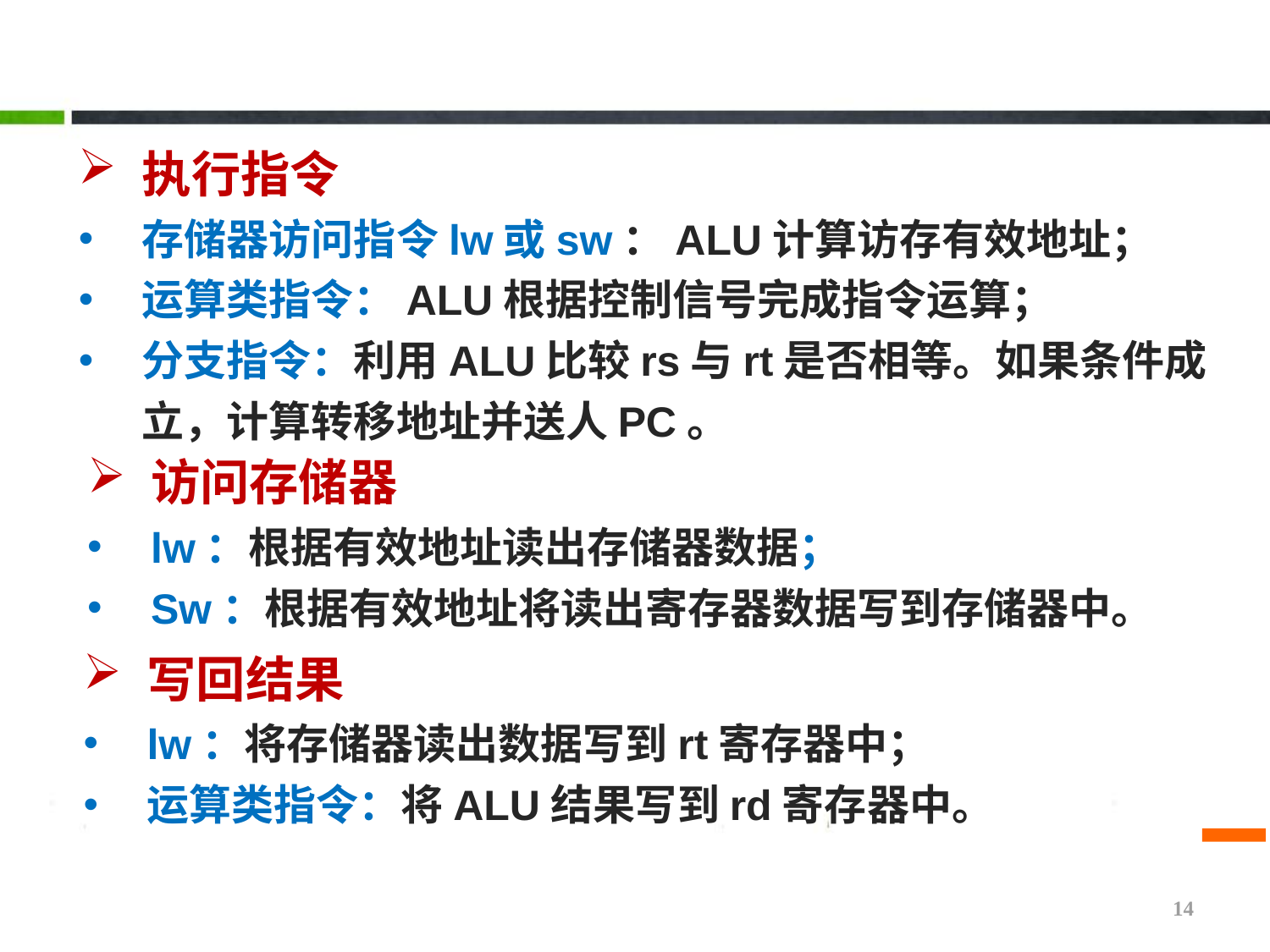

执行指令
存储器访问指令lw或sw：ALU计算访存有效地址；
运算类指令：ALU根据控制信号完成指令运算；
分支指令：利用ALU比较rs与rt是否相等。如果条件成立，计算转移地址并送人PC。

访问存储器
lw：根据有效地址读出存储器数据；
Sw：根据有效地址将读出寄存器数据写到存储器中。
写回结果
lw：将存储器读出数据写到rt寄存器中；
运算类指令：将ALU结果写到rd寄存器中。

14